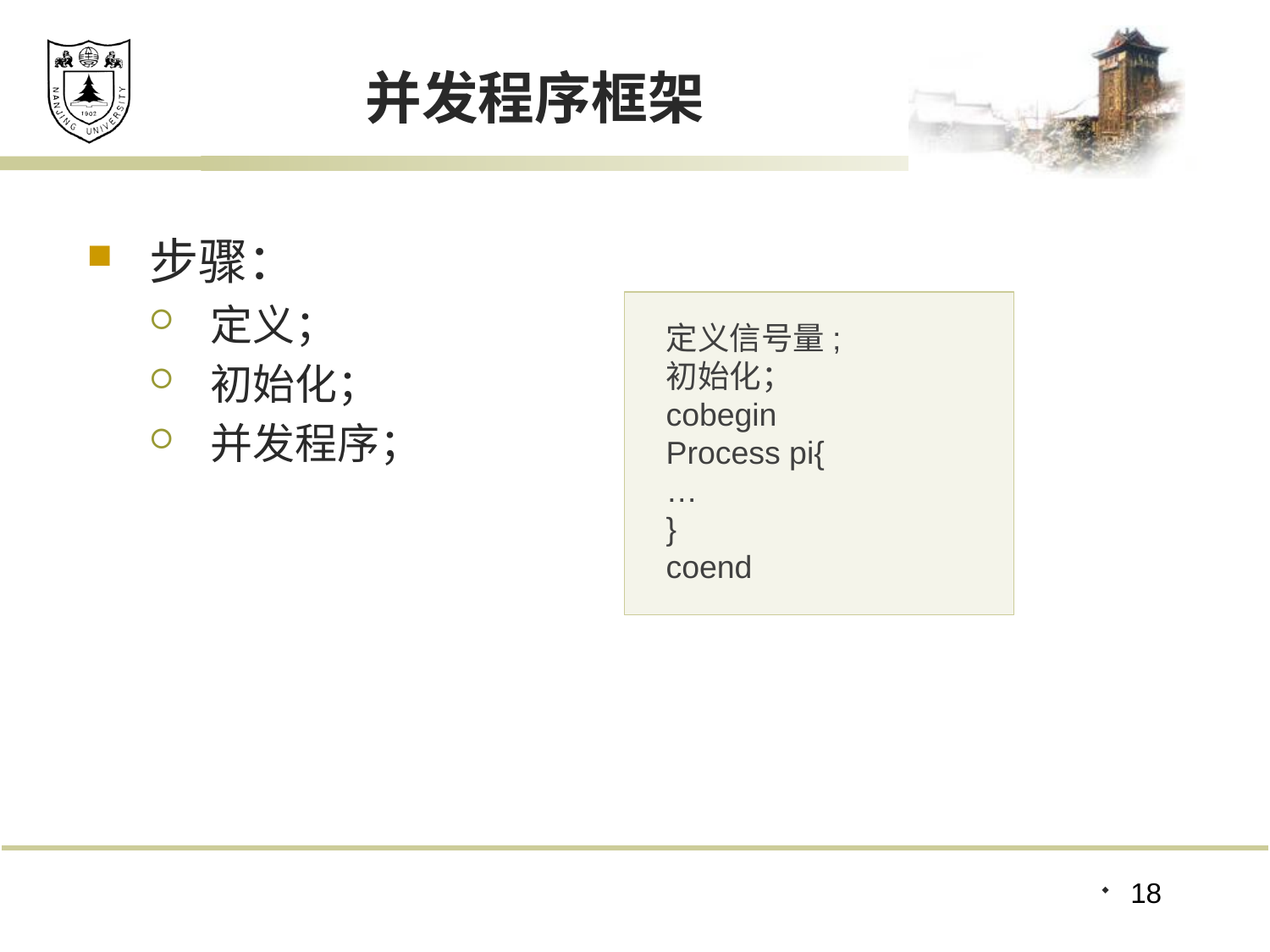

# 并发程序框架
步骤：
定义；
初始化；
并发程序；

定义信号量;
初始化；
cobegin
Process pi{
…
}
coend
18